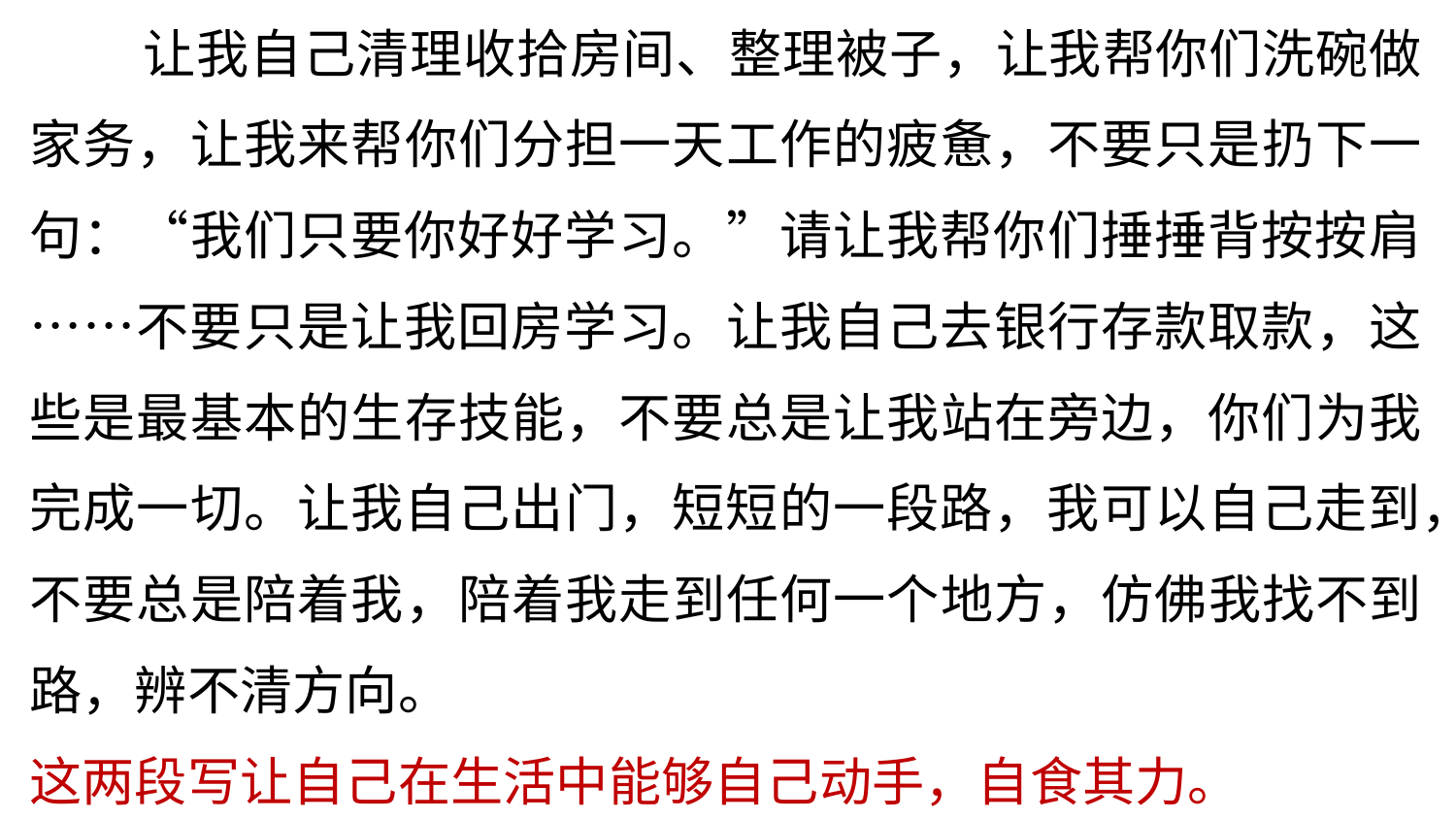

让我自己清理收拾房间、整理被子，让我帮你们洗碗做家务，让我来帮你们分担一天工作的疲惫，不要只是扔下一句：“我们只要你好好学习。”请让我帮你们捶捶背按按肩……不要只是让我回房学习。让我自己去银行存款取款，这些是最基本的生存技能，不要总是让我站在旁边，你们为我完成一切。让我自己出门，短短的一段路，我可以自己走到，不要总是陪着我，陪着我走到任何一个地方，仿佛我找不到路，辨不清方向。
这两段写让自己在生活中能够自己动手，自食其力。